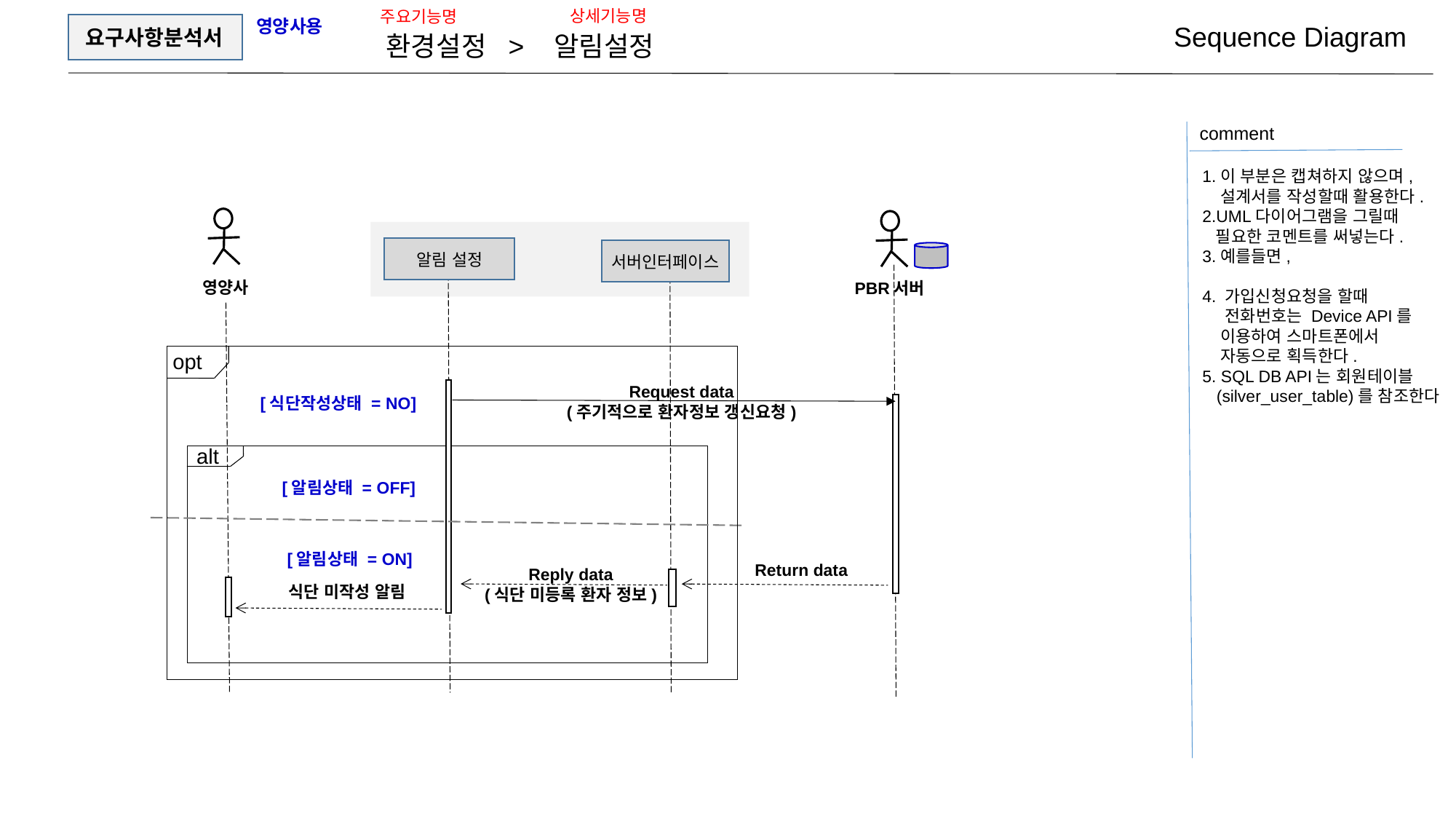

상세기능명
주요기능명
영양사용
Sequence Diagram

요구사항분석서
환경설정  >   알림설정
comment
1.이 부분은 캡쳐하지 않으며,
   설계서를 작성할때 활용한다.
2.UML다이어그램을 그릴때
  필요한 코멘트를 써넣는다.
3.예를들면,

4. 가입신청요청을 할때
    전화번호는 Device API를
   이용하여 스마트폰에서
   자동으로 획득한다.
5. SQL DB API는 회원테이블
   (silver_user_table)를 참조한다

알림 설정
서버인터페이스
영양사
PBR서버
opt

Request data
(주기적으로 환자정보 갱신요청)

[식단작성상태 = NO]

alt

[알림상태 = OFF]
[알림상태 = ON]
Return data
Reply data
(식단 미등록 환자 정보)

식단 미작성 알림